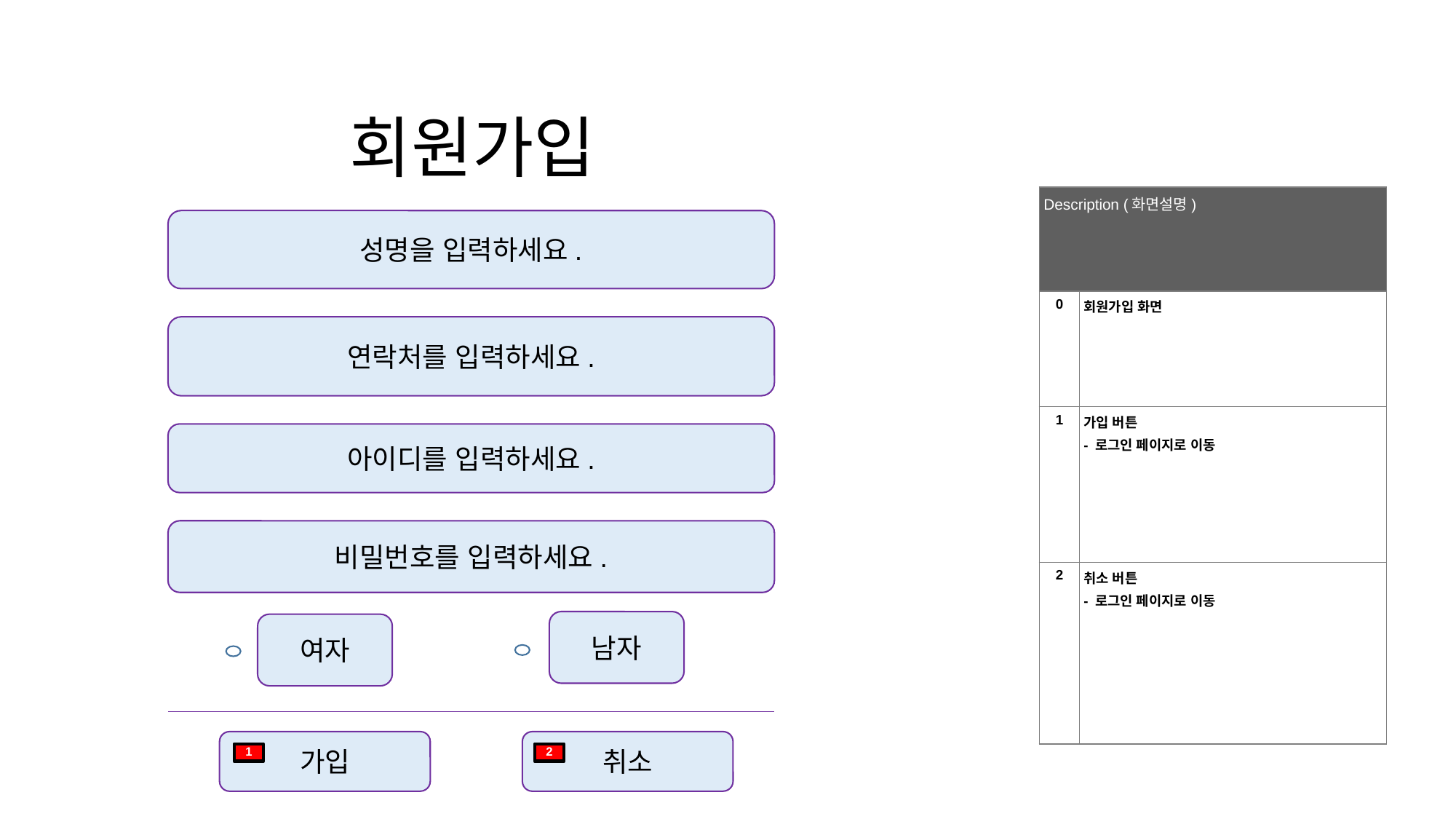

회원가입
| Description (화면설명) |  |
| --- | --- |
| 0 | 회원가입 화면 |
| 1 | 가입 버튼 - 로그인 페이지로 이동 |
| 2 | 취소 버튼 - 로그인 페이지로 이동 |
성명을 입력하세요.
연락처를 입력하세요.
아이디를 입력하세요.
비밀번호를 입력하세요.
남자
여자

취소
가입
1
2